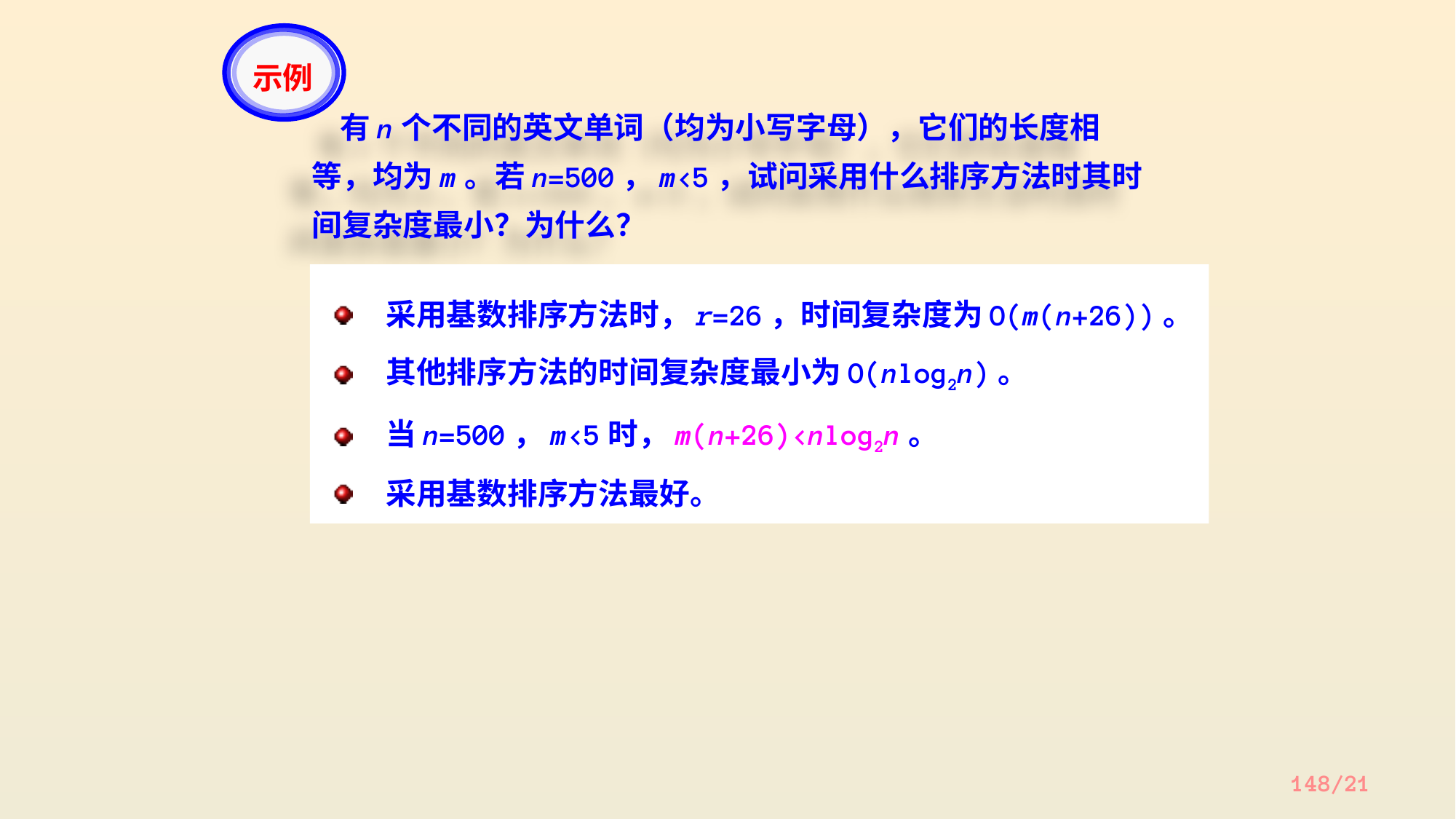

示例
   有n个不同的英文单词（均为小写字母），它们的长度相等，均为m。若n=500，m<5，试问采用什么排序方法时其时间复杂度最小？为什么？
采用基数排序方法时，r=26，时间复杂度为O(m(n+26))。
其他排序方法的时间复杂度最小为O(nlog2n)。
当n=500，m<5时，m(n+26)<nlog2n。
采用基数排序方法最好。
148/21